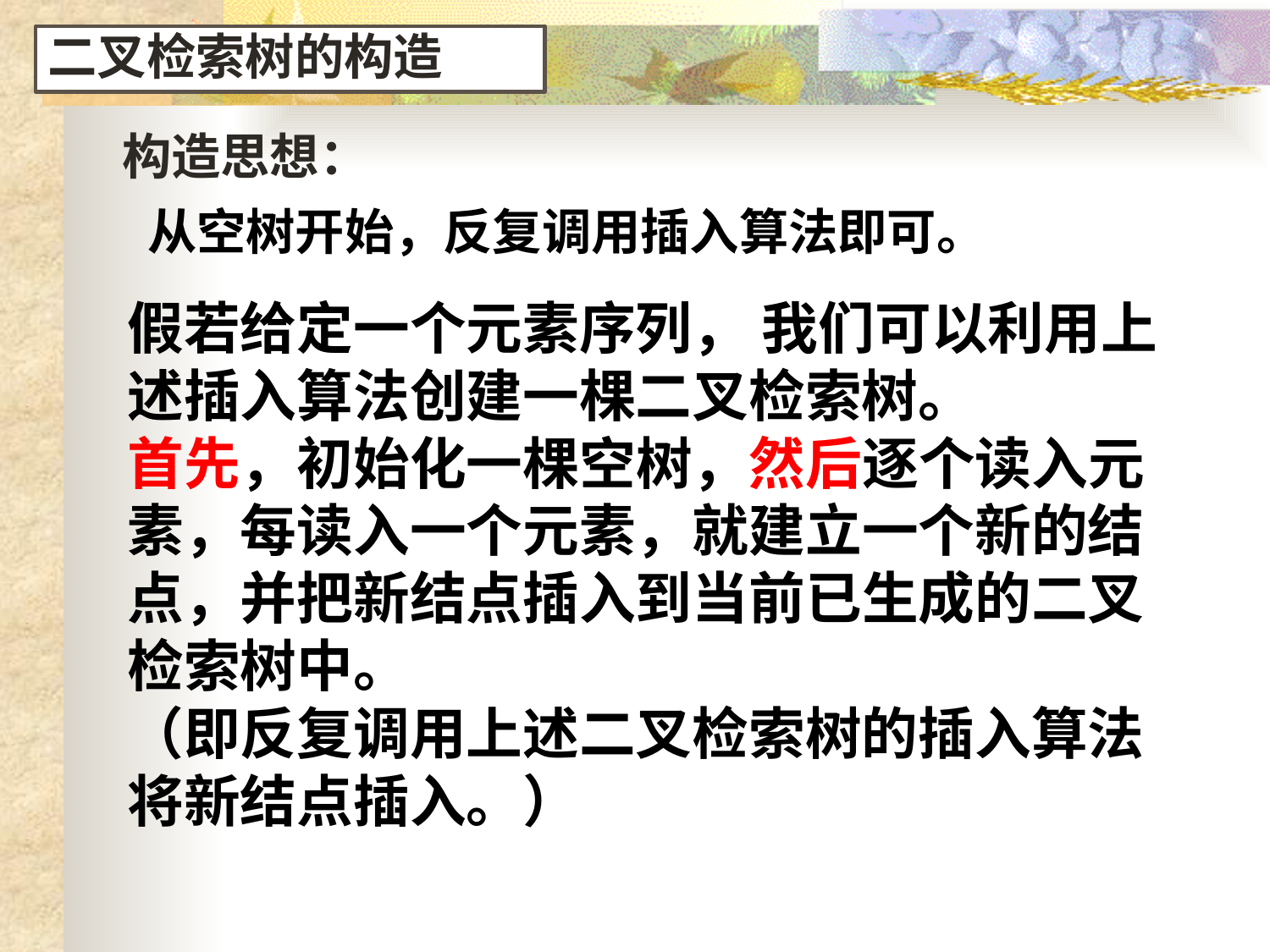

二叉检索树的构造
构造思想：
从空树开始，反复调用插入算法即可。
假若给定一个元素序列， 我们可以利用上述插入算法创建一棵二叉检索树。
首先，初始化一棵空树，然后逐个读入元素，每读入一个元素，就建立一个新的结点，并把新结点插入到当前已生成的二叉检索树中。
（即反复调用上述二叉检索树的插入算法将新结点插入。）